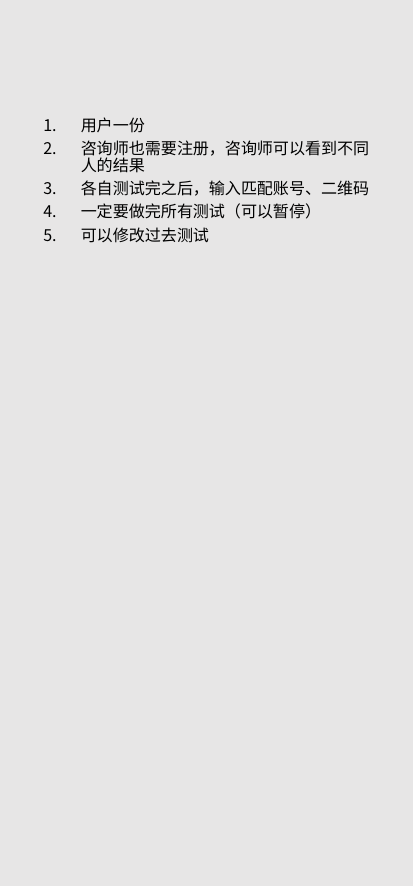

用户一份
咨询师也需要注册，咨询师可以看到不同人的结果
各自测试完之后，输入匹配账号、二维码
一定要做完所有测试（可以暂停）
可以修改过去测试